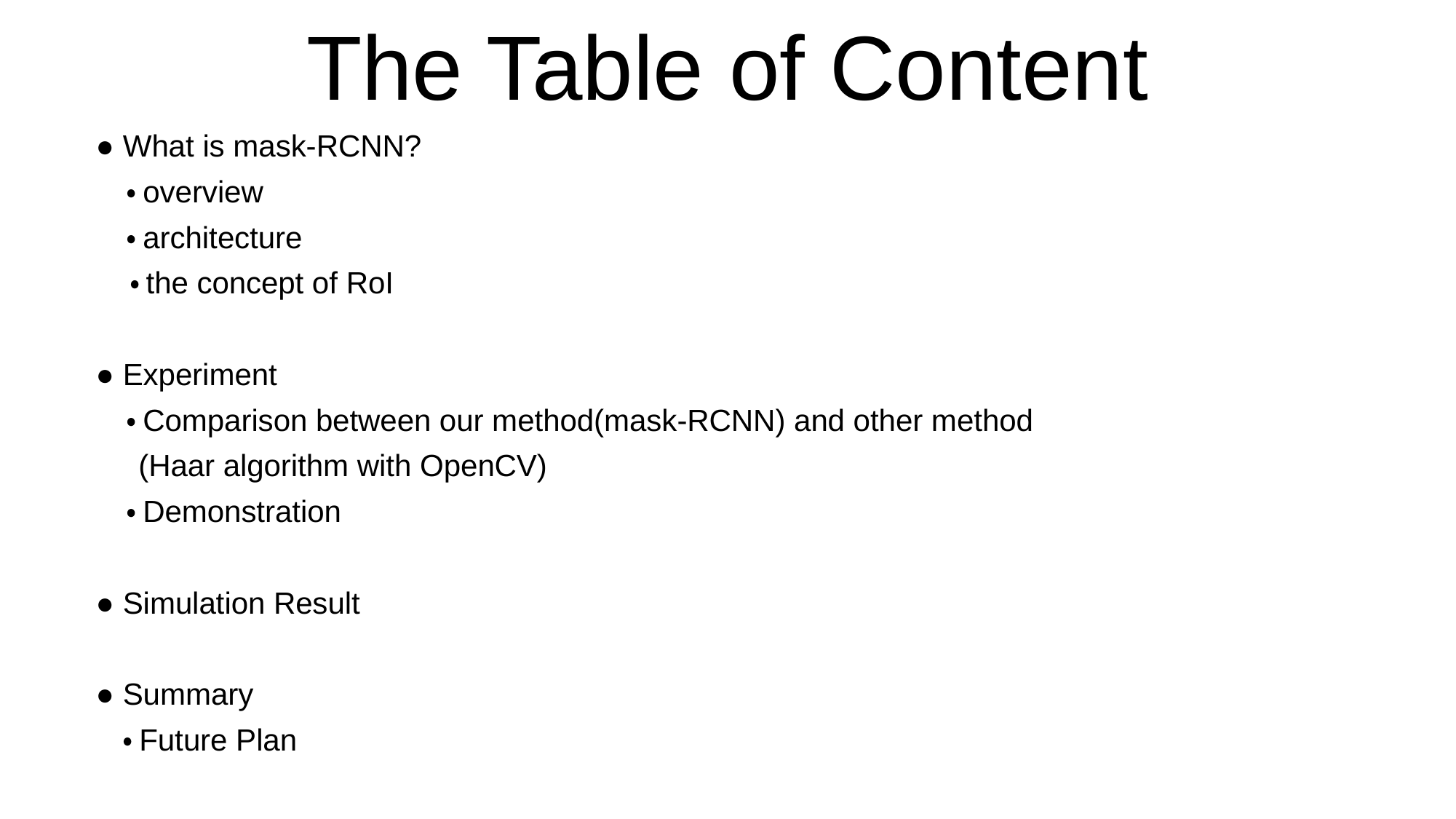

# The Table of Content
● What is mask-RCNN?
　・overview
　・architecture
    ・the concept of RoI

● Experiment
　・Comparison between our method(mask-RCNN) and other method
     (Haar algorithm with OpenCV)
　・Demonstration

● Simulation Result

● Summary
   ・Future Plan